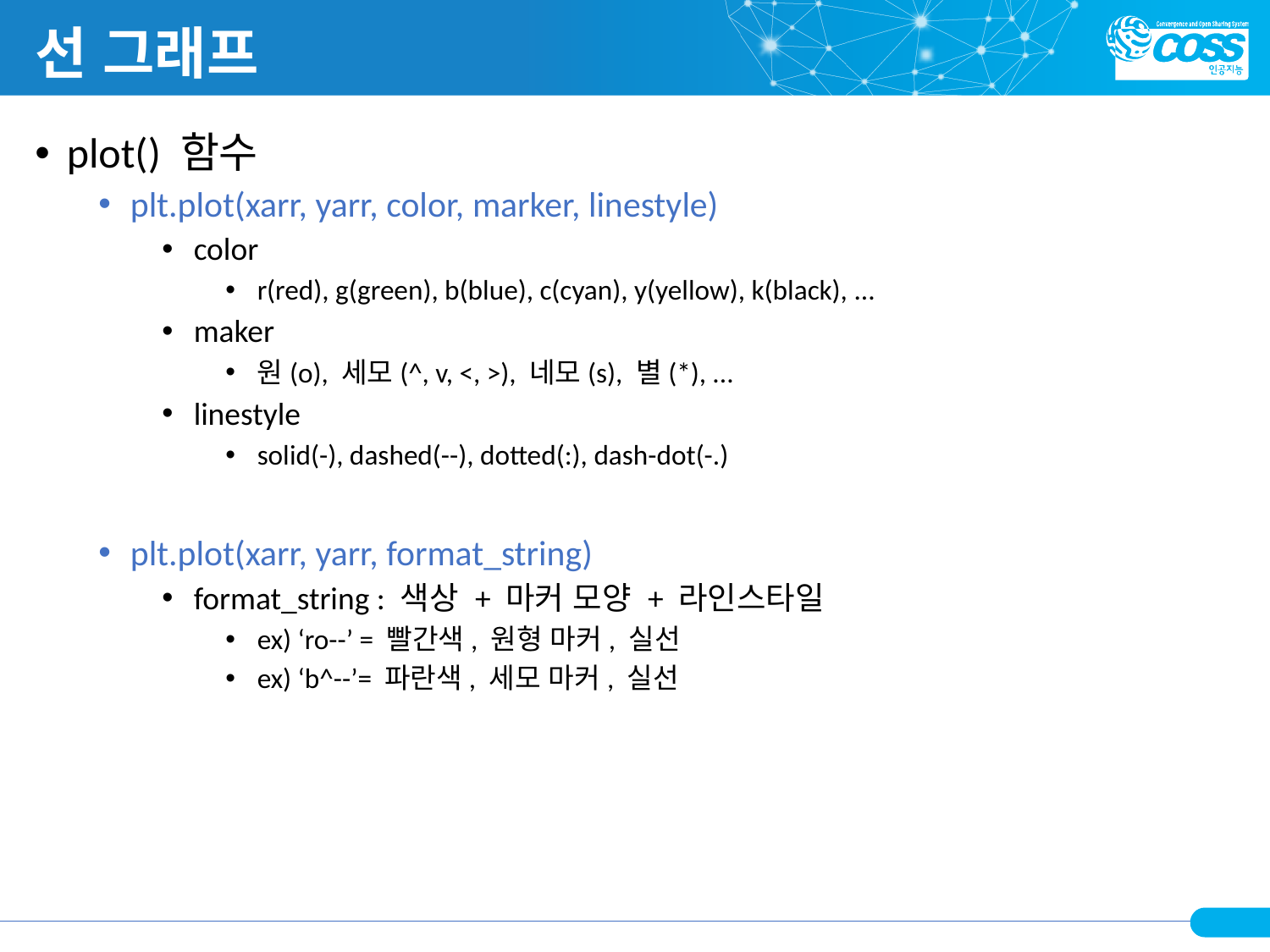

# 선 그래프
plot() 함수
plt.plot(xarr, yarr, color, marker, linestyle)
color
r(red), g(green), b(blue), c(cyan), y(yellow), k(black), ...
maker
원(o), 세모(^, v, <, >), 네모(s), 별(*), ...
linestyle
solid(-), dashed(--), dotted(:), dash-dot(-.)

plt.plot(xarr, yarr, format_string)
format_string : 색상 + 마커 모양 + 라인스타일
ex) ‘ro--’ = 빨간색, 원형 마커, 실선
ex) ‘b^--’= 파란색, 세모 마커, 실선